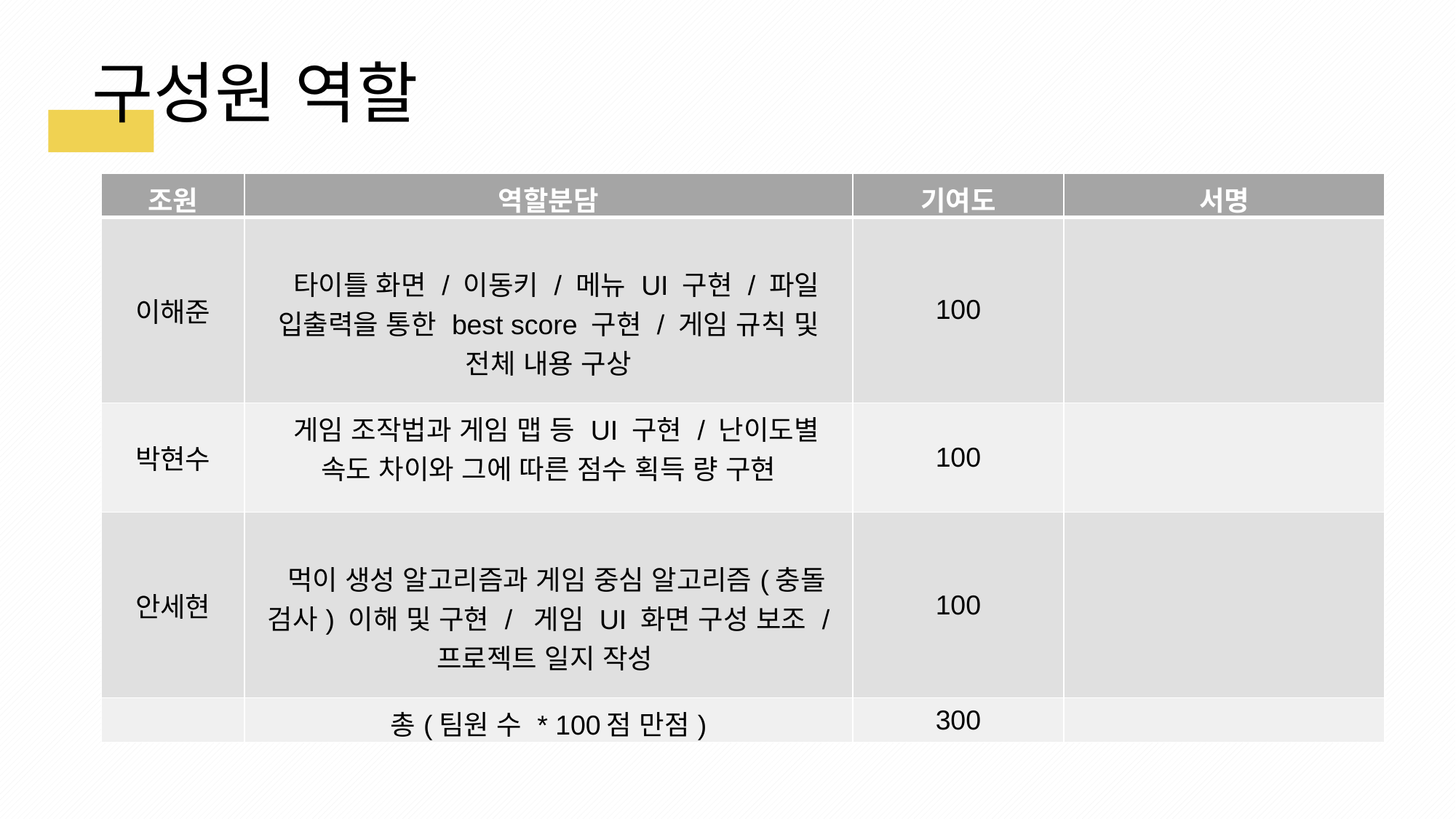

구성원 역할

| 조원 | 역할분담 | 기여도 | 서명 |
| --- | --- | --- | --- |
| 이해준 | 타이틀 화면 / 이동키 / 메뉴 UI 구현 / 파일 입출력을 통한 best score 구현 / 게임 규칙 및 전체 내용 구상 | 100 |  |
| 박현수 | 게임 조작법과 게임 맵 등 UI 구현 / 난이도별 속도 차이와 그에 따른 점수 획득 량 구현 | 100 |  |
| 안세현 | 먹이 생성 알고리즘과 게임 중심 알고리즘(충돌 검사) 이해 및 구현 / 게임 UI 화면 구성 보조 / 프로젝트 일지 작성 | 100 |  |
|  | 총(팀원 수 \* 100점 만점) | 300 |  |